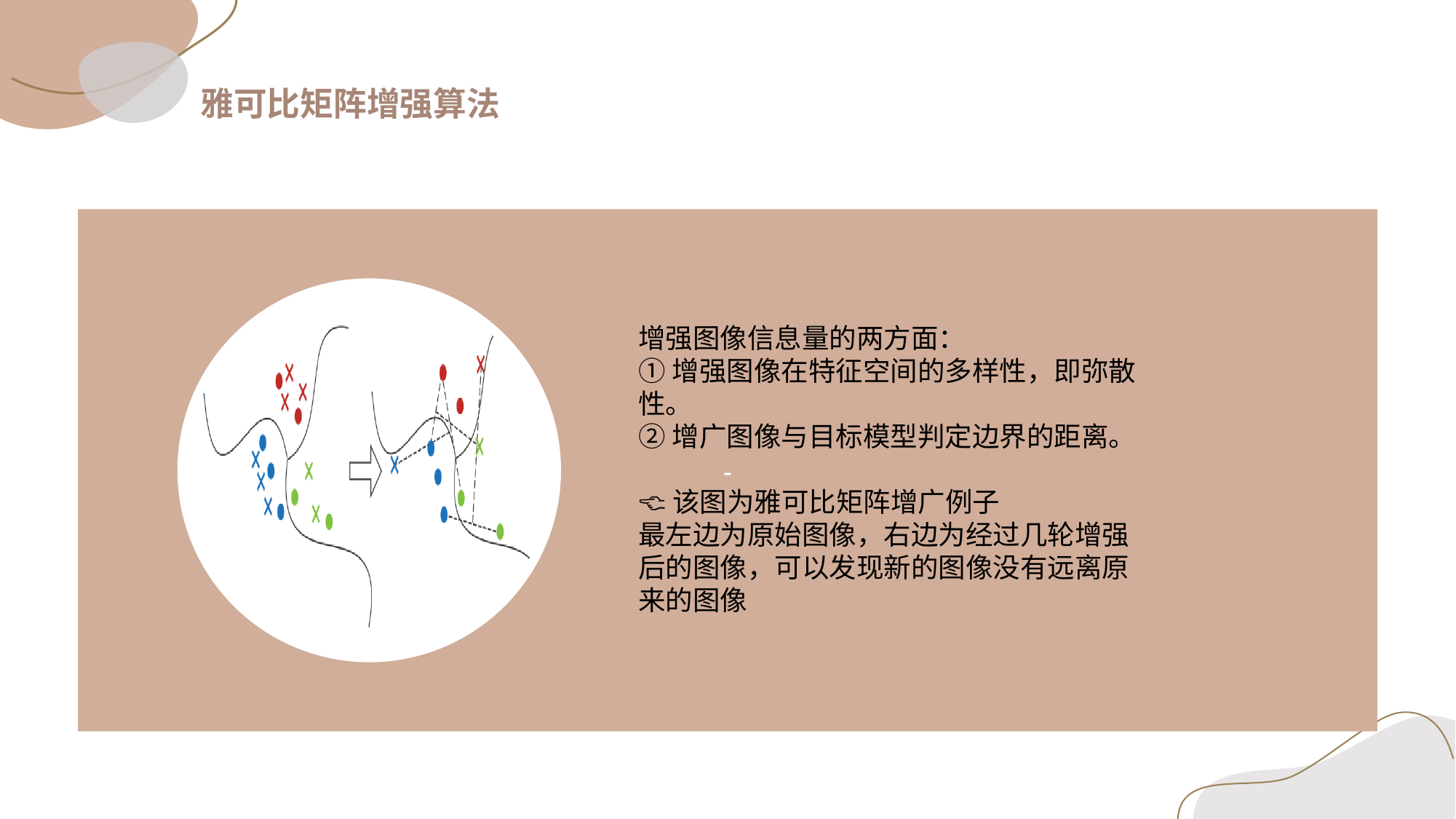

雅可比矩阵增强算法
-

增强图像信息量的两方面：
①增强图像在特征空间的多样性，即弥散性。
②增广图像与目标模型判定边界的距离。

👈该图为雅可比矩阵增广例子
最左边为原始图像，右边为经过几轮增强后的图像，可以发现新的图像没有远离原来的图像